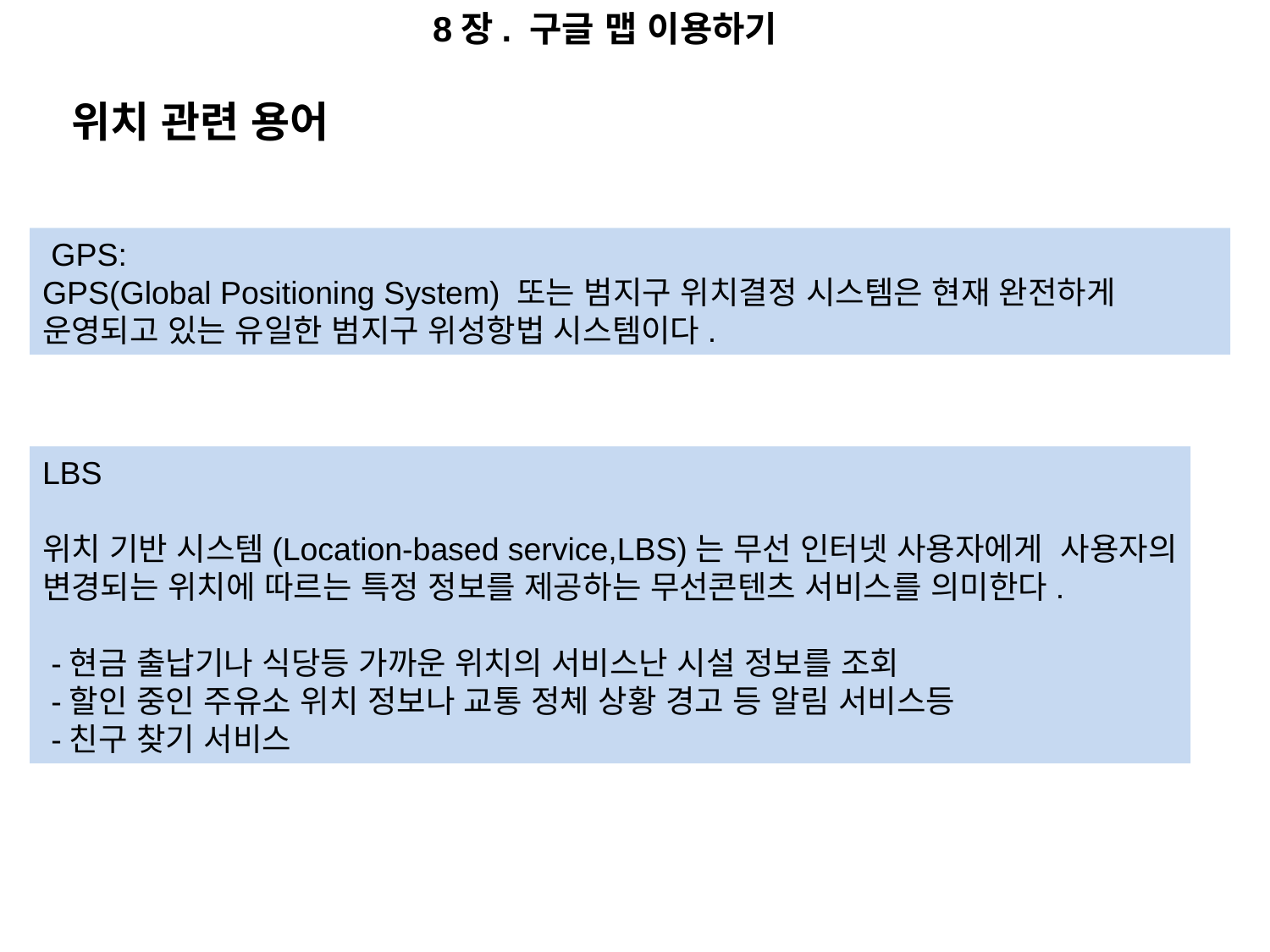

8장. 구글 맵 이용하기
위치 관련 용어
 GPS:
GPS(Global Positioning System) 또는 범지구 위치결정 시스템은 현재 완전하게
운영되고 있는 유일한 범지구 위성항법 시스템이다.
LBS

위치 기반 시스템(Location-based service,LBS)는 무선 인터넷 사용자에게  사용자의 변경되는 위치에 따르는 특정 정보를 제공하는 무선콘텐츠 서비스를 의미한다.

 -현금 출납기나 식당등 가까운 위치의 서비스난 시설 정보를 조회
 -할인 중인 주유소 위치 정보나 교통 정체 상황 경고 등 알림 서비스등
 -친구 찾기 서비스